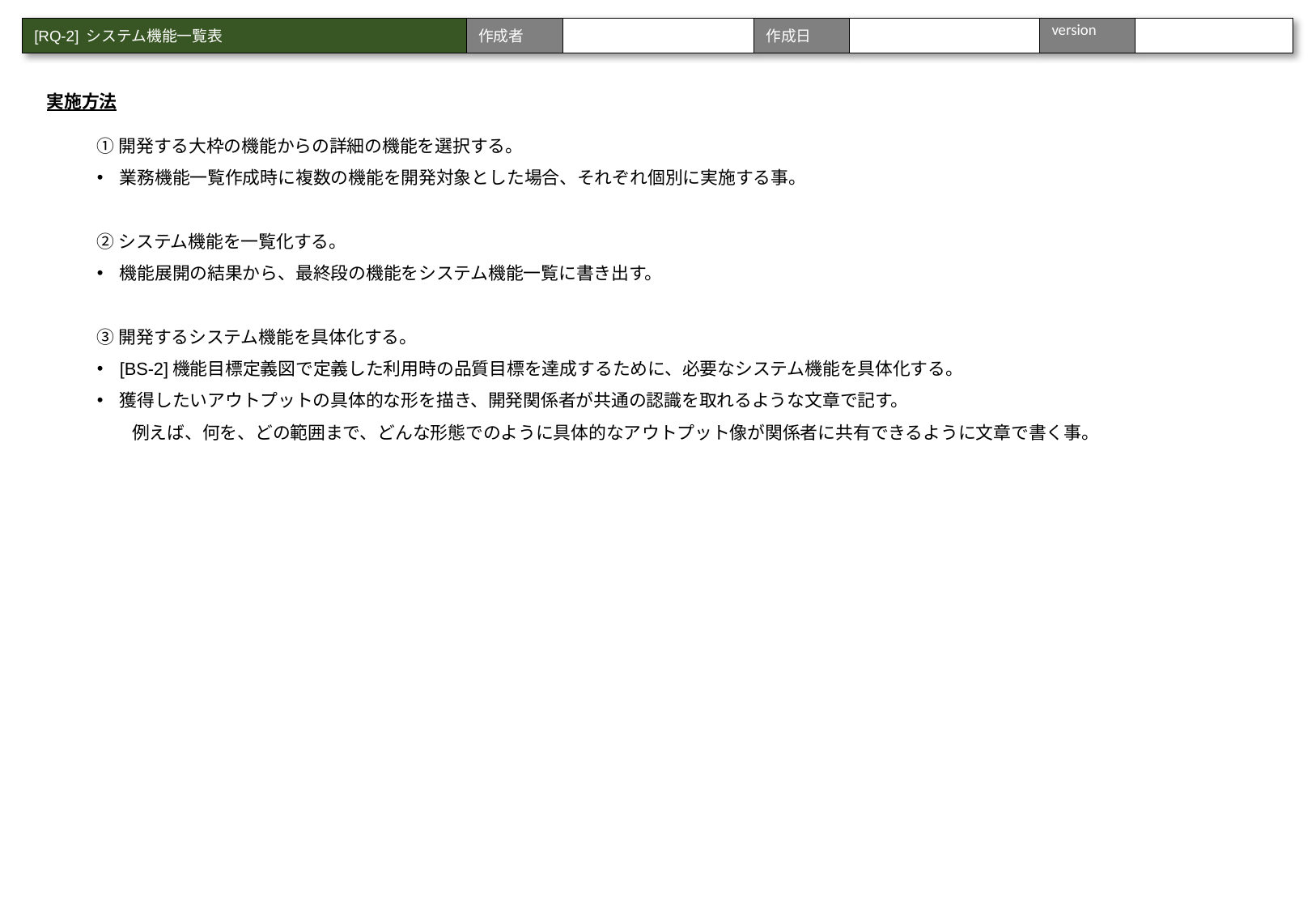

| [RQ-2] システム機能一覧表 | 作成者 |  | 作成日 |  | version |  |
| --- | --- | --- | --- | --- | --- | --- |
実施方法
①開発する大枠の機能からの詳細の機能を選択する。
業務機能一覧作成時に複数の機能を開発対象とした場合、それぞれ個別に実施する事。

②システム機能を一覧化する。
機能展開の結果から、最終段の機能をシステム機能一覧に書き出す。

③開発するシステム機能を具体化する。
[BS-2]機能目標定義図で定義した利用時の品質目標を達成するために、必要なシステム機能を具体化する。
獲得したいアウトプットの具体的な形を描き、開発関係者が共通の認識を取れるような文章で記す。
　　例えば、何を、どの範囲まで、どんな形態でのように具体的なアウトプット像が関係者に共有できるように文章で書く事。